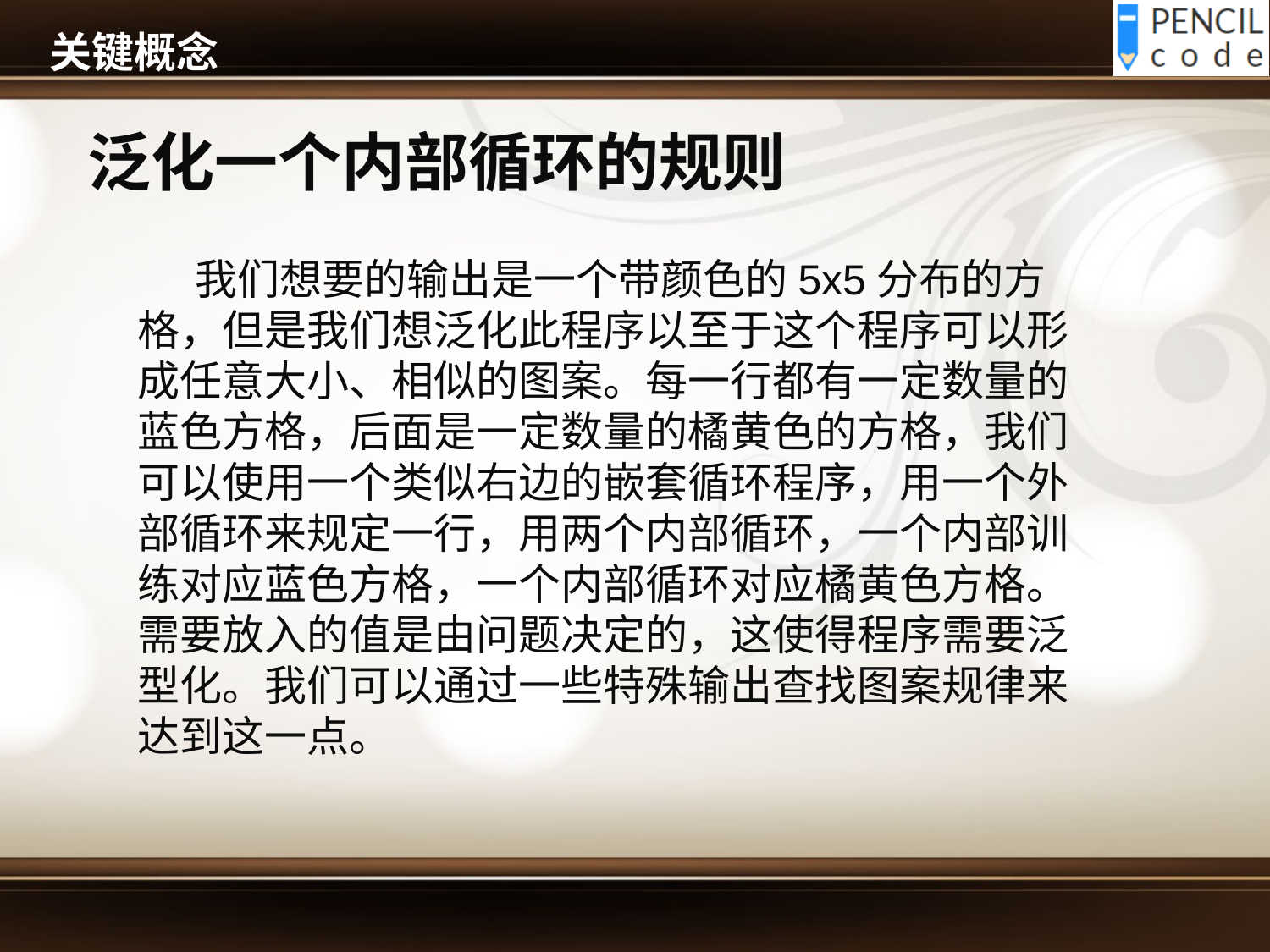

# 关键概念
泛化一个内部循环的规则
     我们想要的输出是一个带颜色的5x5分布的方格，但是我们想泛化此程序以至于这个程序可以形成任意大小、相似的图案。每一行都有一定数量的蓝色方格，后面是一定数量的橘黄色的方格，我们可以使用一个类似右边的嵌套循环程序，用一个外部循环来规定一行，用两个内部循环，一个内部训练对应蓝色方格，一个内部循环对应橘黄色方格。
需要放入的值是由问题决定的，这使得程序需要泛型化。我们可以通过一些特殊输出查找图案规律来达到这一点。